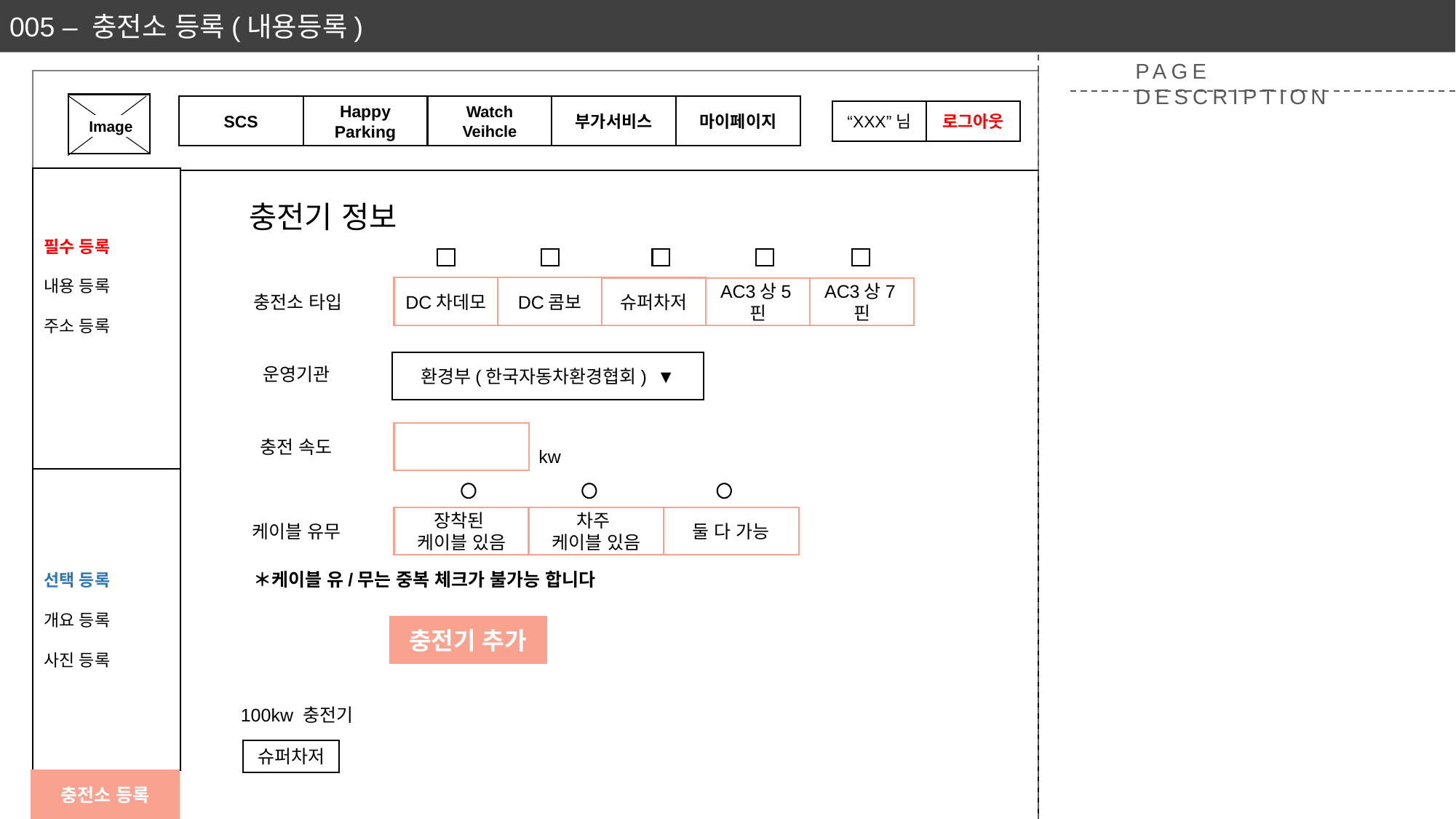

005 – 충전소 등록(내용등록)
PAGE DESCRIPTION

SCS
Happy Parking
Watch
Veihcle
부가서비스
마이페이지
“XXX”님
로그아웃
Image

필수 등록
내용 등록

주소 등록

기본적인 등록

충전소관련 등록

주소 등록

충전기 정보

DC콤보
충전소 타입
DC차데모
슈퍼차저
AC3상5핀
AC3상7핀
100kw 충전기
운영기관
환경부(한국자동차환경협회)  ▼
충전 속도

kw
슈퍼차저
설명

개요 등록

사진 등록
선택 등록

개요 등록

사진 등록

둘 다 가능
케이블 유무
장착된
케이블 있음
차주
케이블 있음
＊케이블 유/무는 중복 체크가 불가능 합니다
충전기 추가
충전소 등록